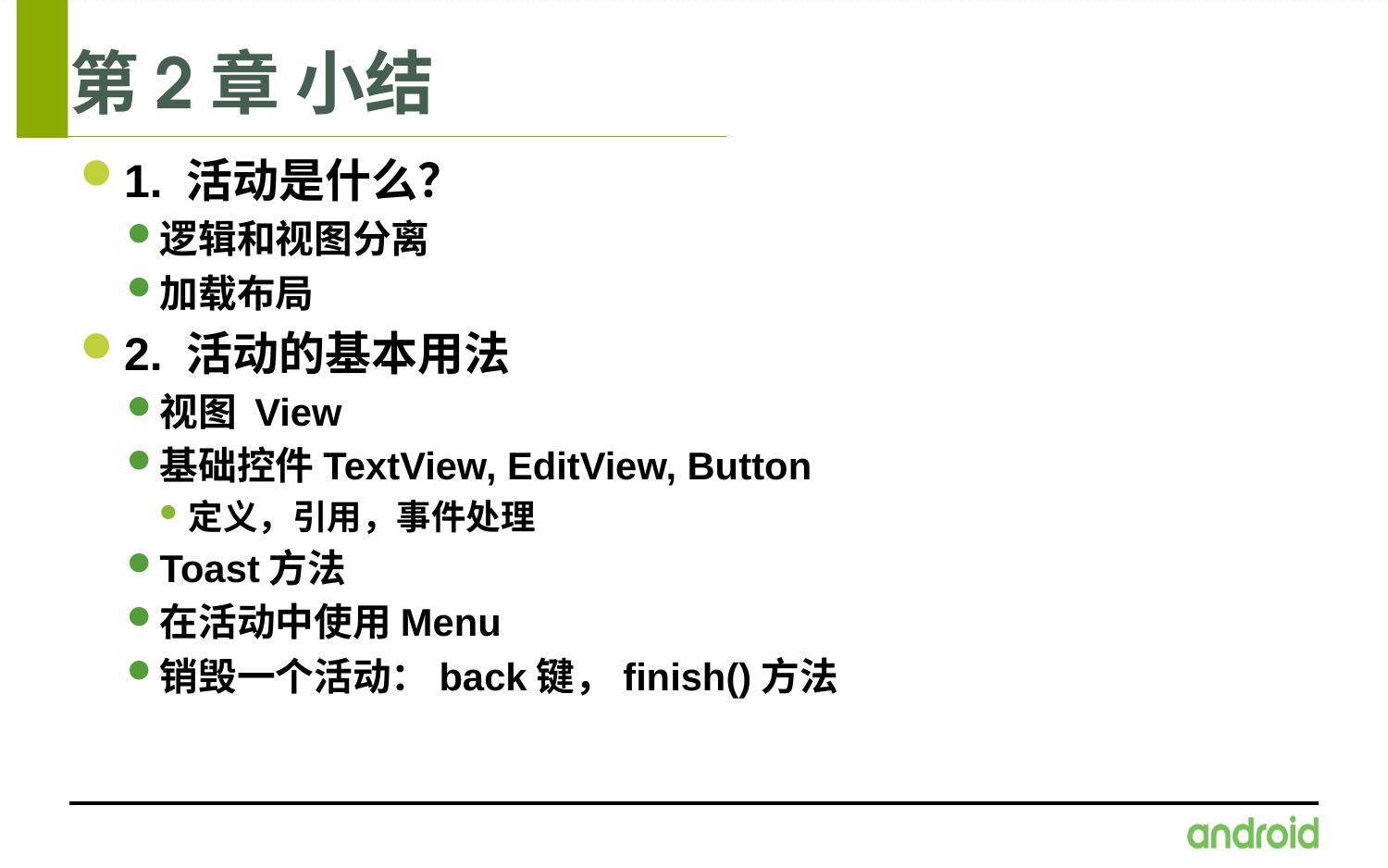

# 第2章 小结
1. 活动是什么？
逻辑和视图分离
加载布局
2. 活动的基本用法
视图 View
基础控件TextView, EditView, Button
定义，引用，事件处理
Toast方法
在活动中使用Menu
销毁一个活动：back键，finish()方法